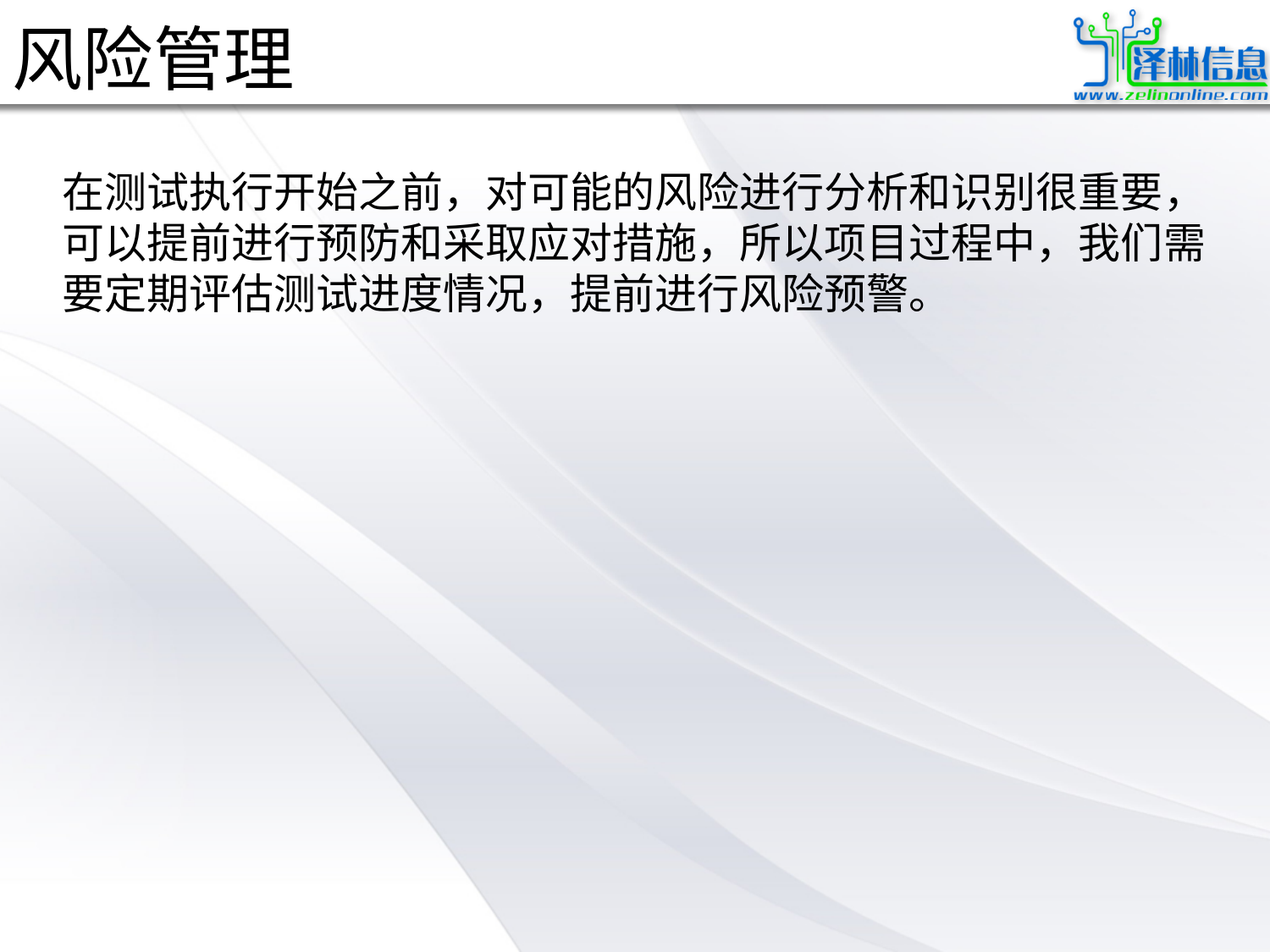

# 风险管理
在测试执行开始之前，对可能的风险进行分析和识别很重要，可以提前进行预防和采取应对措施，所以项目过程中，我们需要定期评估测试进度情况，提前进行风险预警。